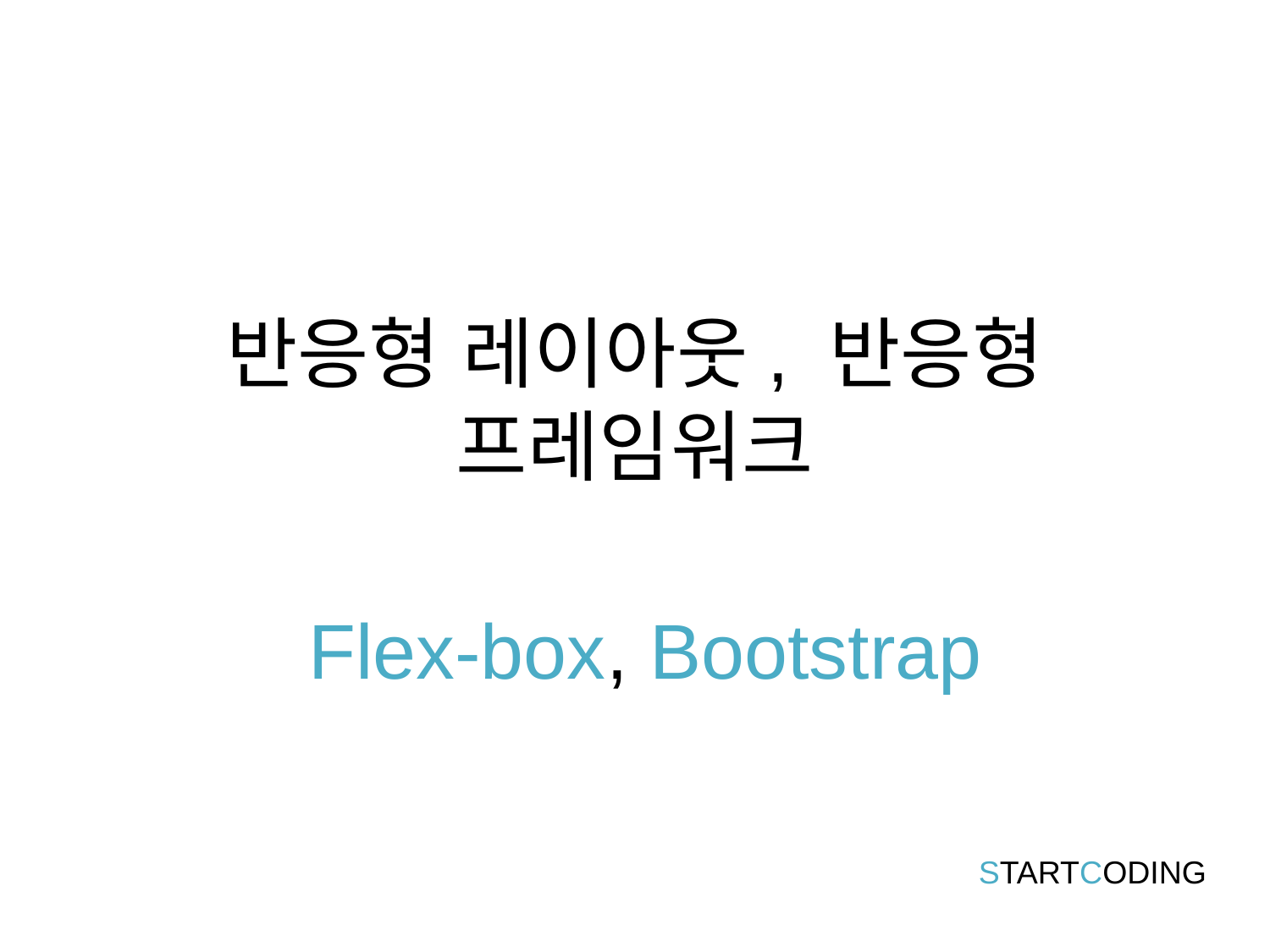

# 반응형 레이아웃, 반응형 프레임워크

Flex-box, Bootstrap
STARTCODING